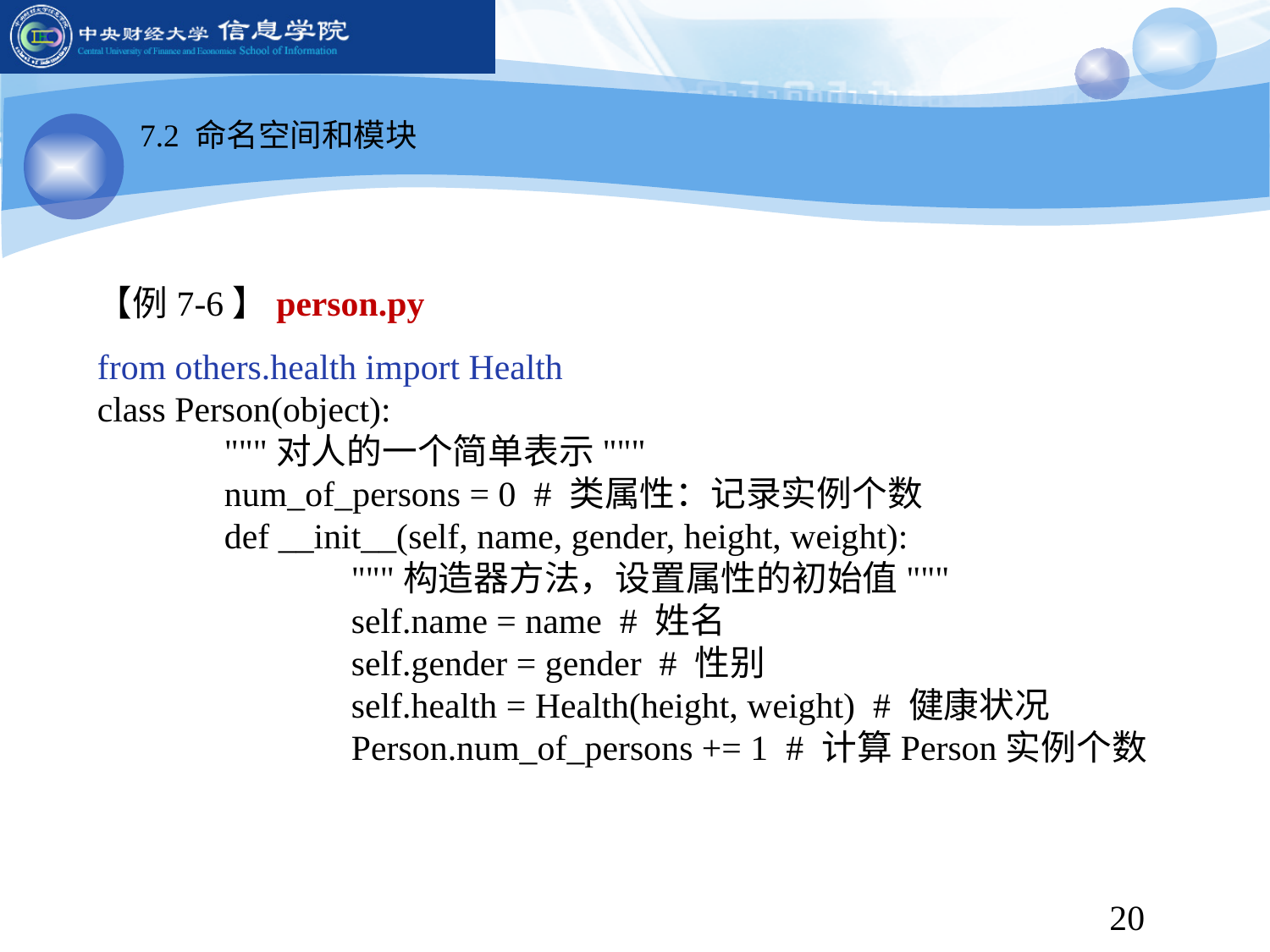

7.2 命名空间和模块

【例7-6】person.py

from others.health import Health
class Person(object):
	"""对人的一个简单表示"""
	num_of_persons = 0  # 类属性：记录实例个数
	def __init__(self, name, gender, height, weight):
		"""构造器方法，设置属性的初始值"""
		self.name = name  # 姓名
		self.gender = gender  # 性别
		self.health = Health(height, weight)  # 健康状况
		Person.num_of_persons += 1  # 计算Person实例个数